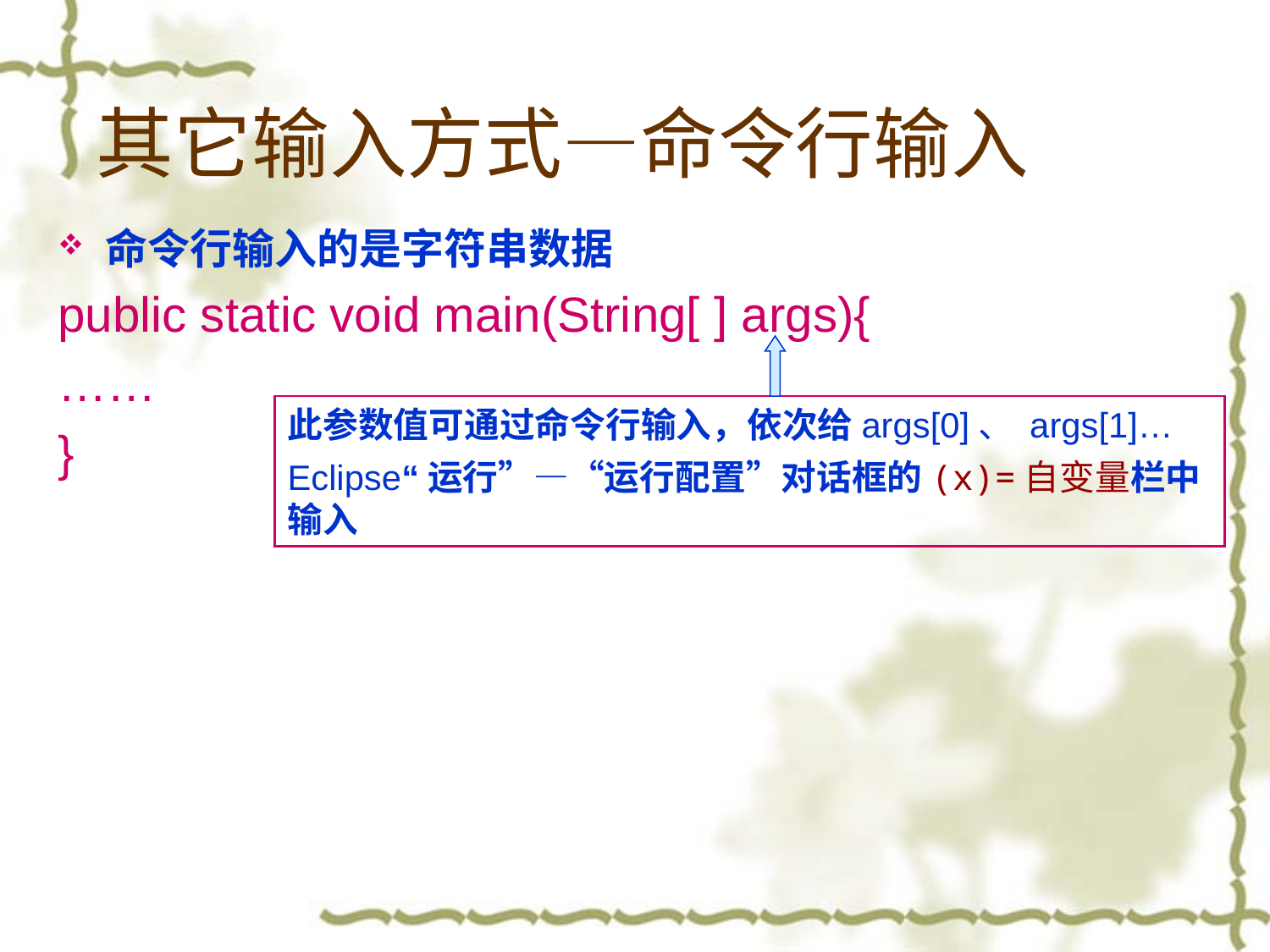

# 其它输入方式—命令行输入
命令行输入的是字符串数据
public static void main(String[ ] args){
……
}

此参数值可通过命令行输入，依次给args[0]、 args[1]…
Eclipse“运行”—“运行配置”对话框的(x)=自变量栏中输入